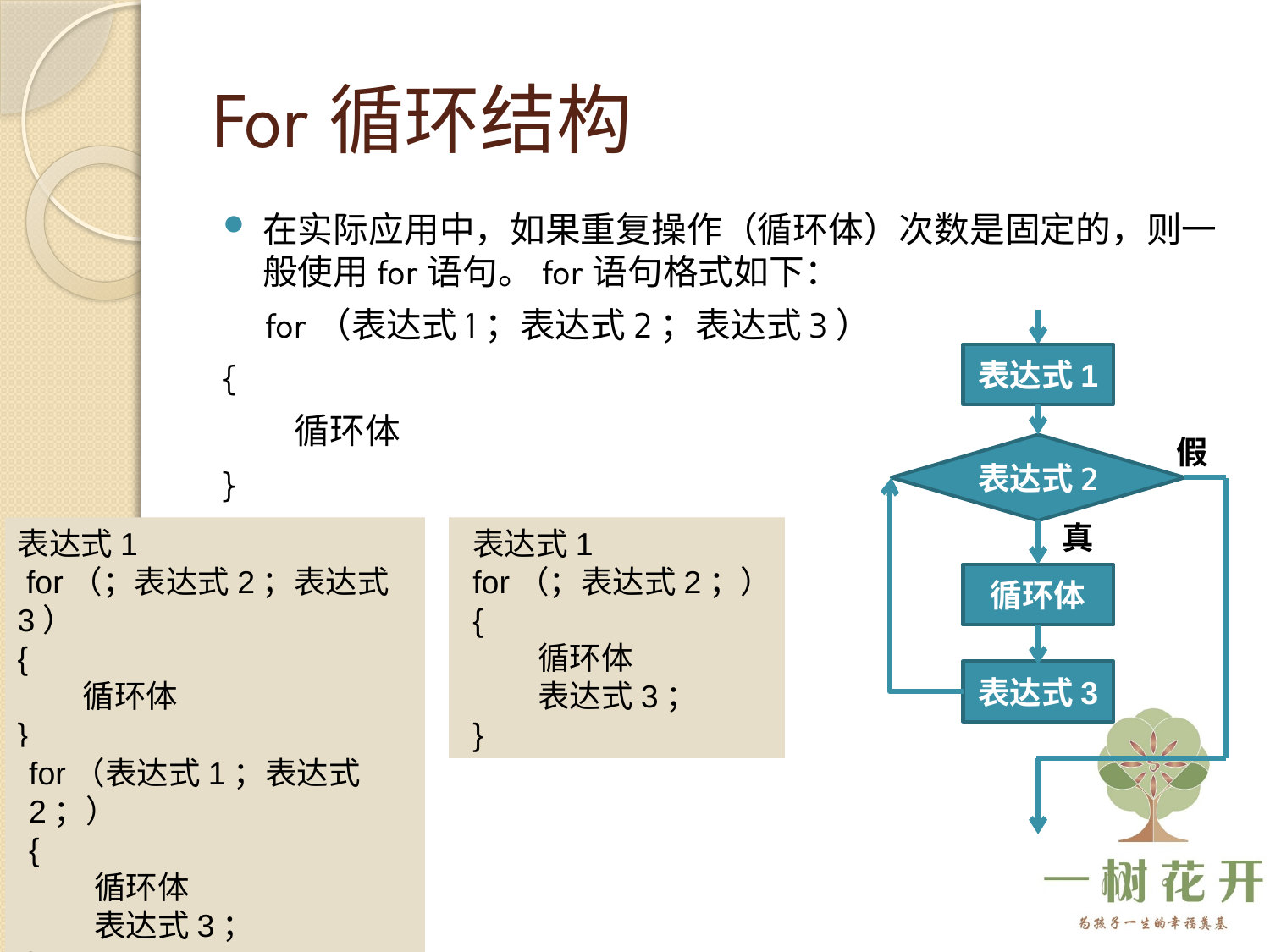

# For循环结构
在实际应用中，如果重复操作（循环体）次数是固定的，则一般使用for语句。for语句格式如下：
    for（表达式1；表达式2；表达式3）
{
        循环体
}

表达式1
假
表达式2
真
循环体
表达式3
表达式1
 for（；表达式2；表达式3）
{
        循环体
}
表达式1
for（；表达式2；）
{
        循环体
        表达式3；
}
for（表达式1；表达式2；）
{
        循环体
        表达式3；
}